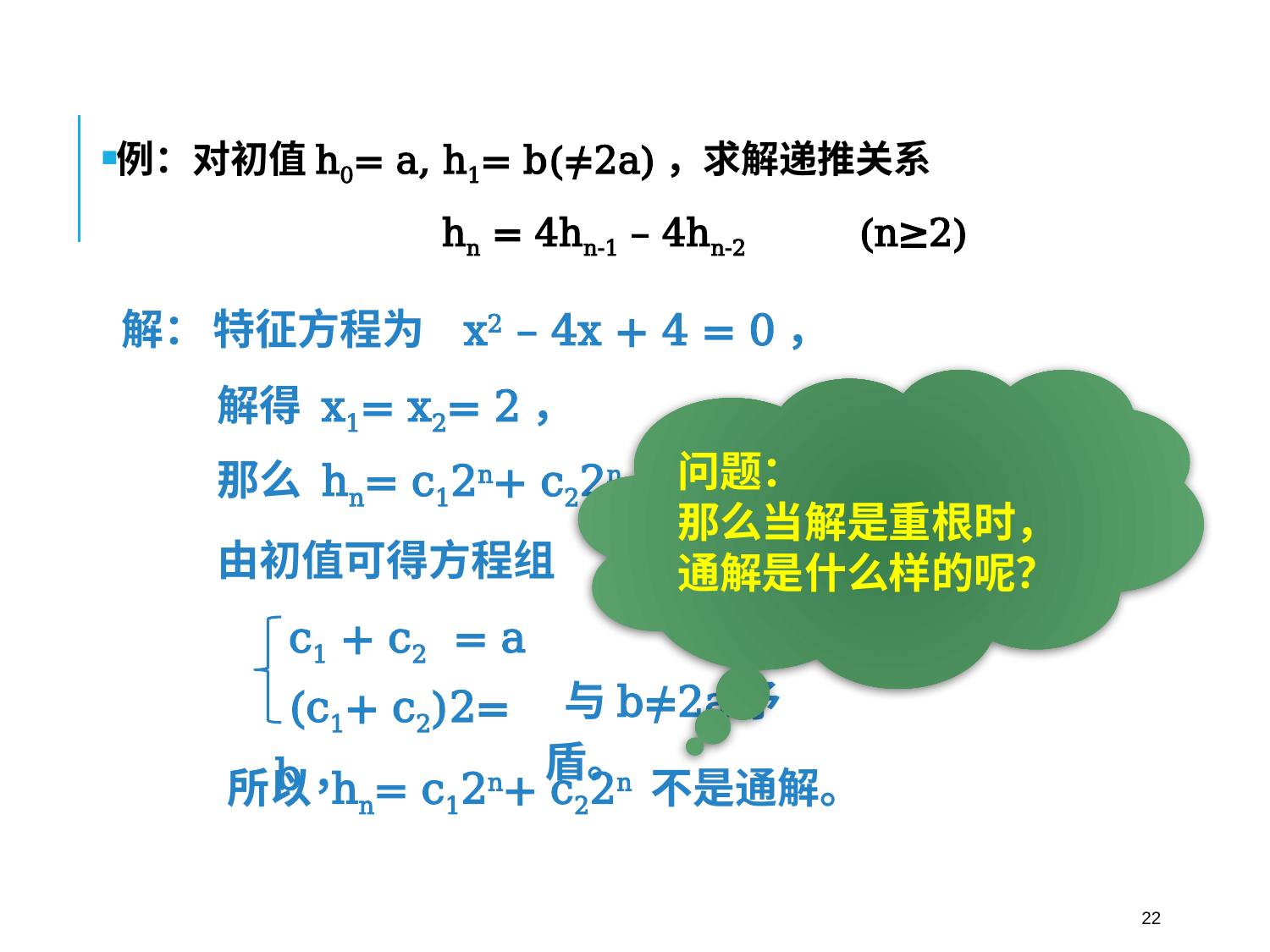

例：对初值h0= a, h1= b(≠2a)，求解递推关系
                                     hn = 4hn-1 – 4hn-2                (n≥2)

解：
特征方程为   x2 – 4x + 4 = 0，
解得 x1= x2= 2，
问题：
那么当解是重根时，通解是什么样的呢？
那么 hn= c12n+ c22n 成立吗？
由初值可得方程组
c1 + c2  = a

 与b≠2a矛盾。
 (c1+ c2)2= b，
所以 hn= c12n+ c22n 不是通解。
22